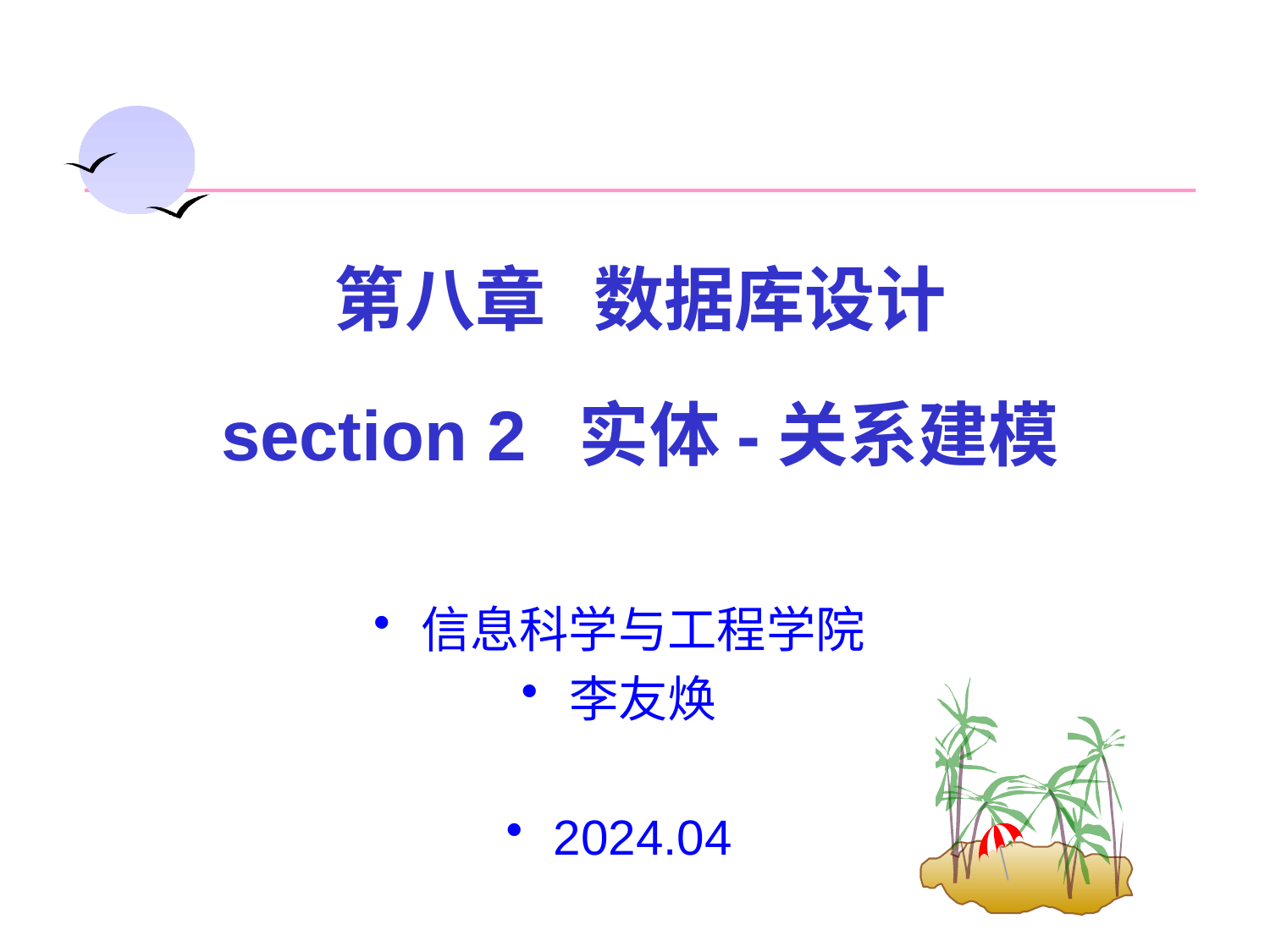

第八章   数据库设计

section 2  实体-关系建模
信息科学与工程学院
李友焕

2024.04